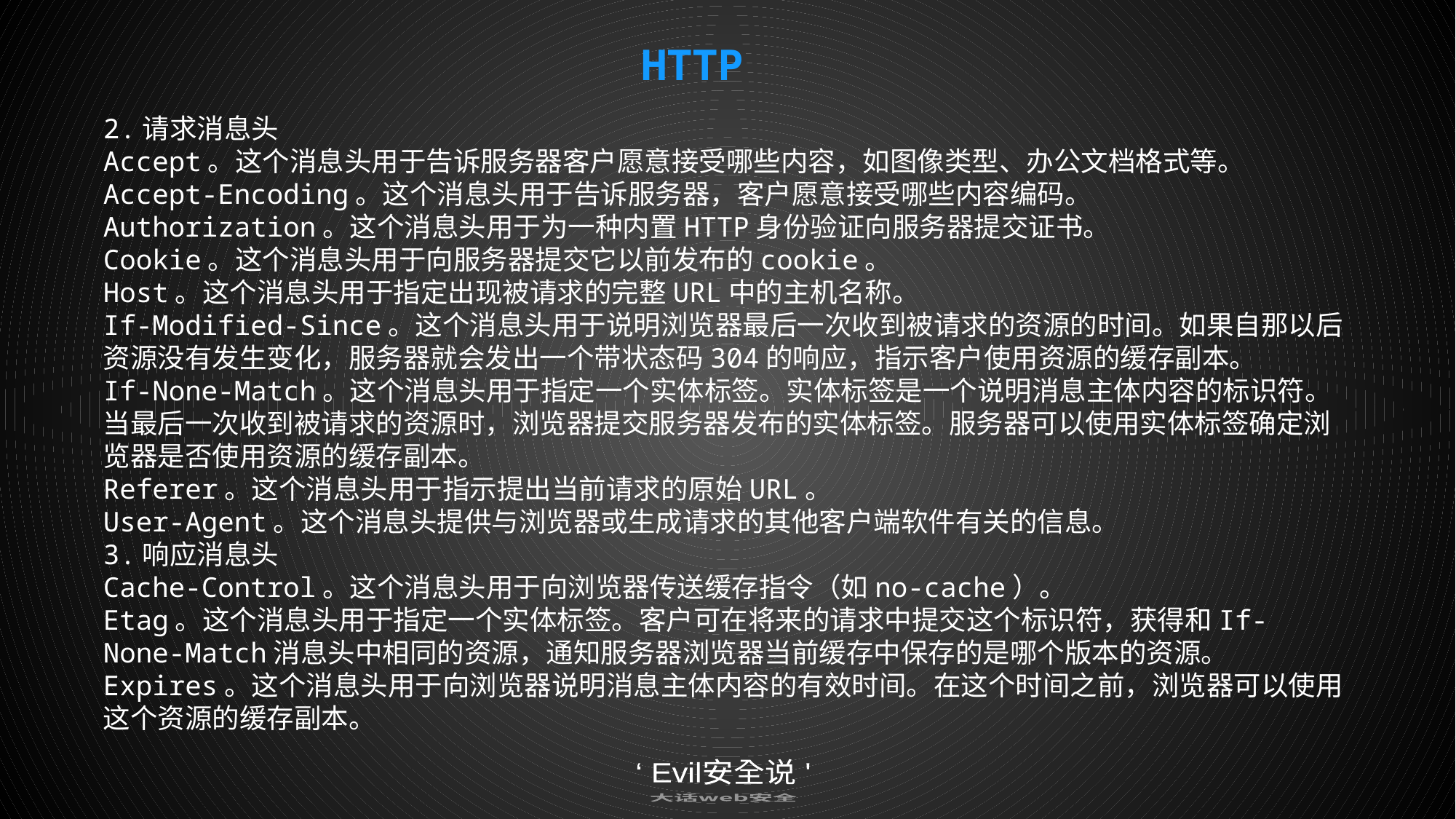

HTTP
2.请求消息头
Accept。这个消息头用于告诉服务器客户愿意接受哪些内容，如图像类型、办公文档格式等。
Accept-Encoding。这个消息头用于告诉服务器，客户愿意接受哪些内容编码。
Authorization。这个消息头用于为一种内置HTTP身份验证向服务器提交证书。
Cookie。这个消息头用于向服务器提交它以前发布的cookie。
Host。这个消息头用于指定出现被请求的完整URL中的主机名称。
If-Modified-Since。这个消息头用于说明浏览器最后一次收到被请求的资源的时间。如果自那以后资源没有发生变化，服务器就会发出一个带状态码304的响应，指示客户使用资源的缓存副本。
If-None-Match。这个消息头用于指定一个实体标签。实体标签是一个说明消息主体内容的标识符。当最后一次收到被请求的资源时，浏览器提交服务器发布的实体标签。服务器可以使用实体标签确定浏览器是否使用资源的缓存副本。
Referer。这个消息头用于指示提出当前请求的原始URL。
User-Agent。这个消息头提供与浏览器或生成请求的其他客户端软件有关的信息。
3.响应消息头
Cache-Control。这个消息头用于向浏览器传送缓存指令（如no-cache）。
Etag。这个消息头用于指定一个实体标签。客户可在将来的请求中提交这个标识符，获得和If-None-Match消息头中相同的资源，通知服务器浏览器当前缓存中保存的是哪个版本的资源。
Expires。这个消息头用于向浏览器说明消息主体内容的有效时间。在这个时间之前，浏览器可以使用这个资源的缓存副本。

‘ Evil安全说 '
大话web安全